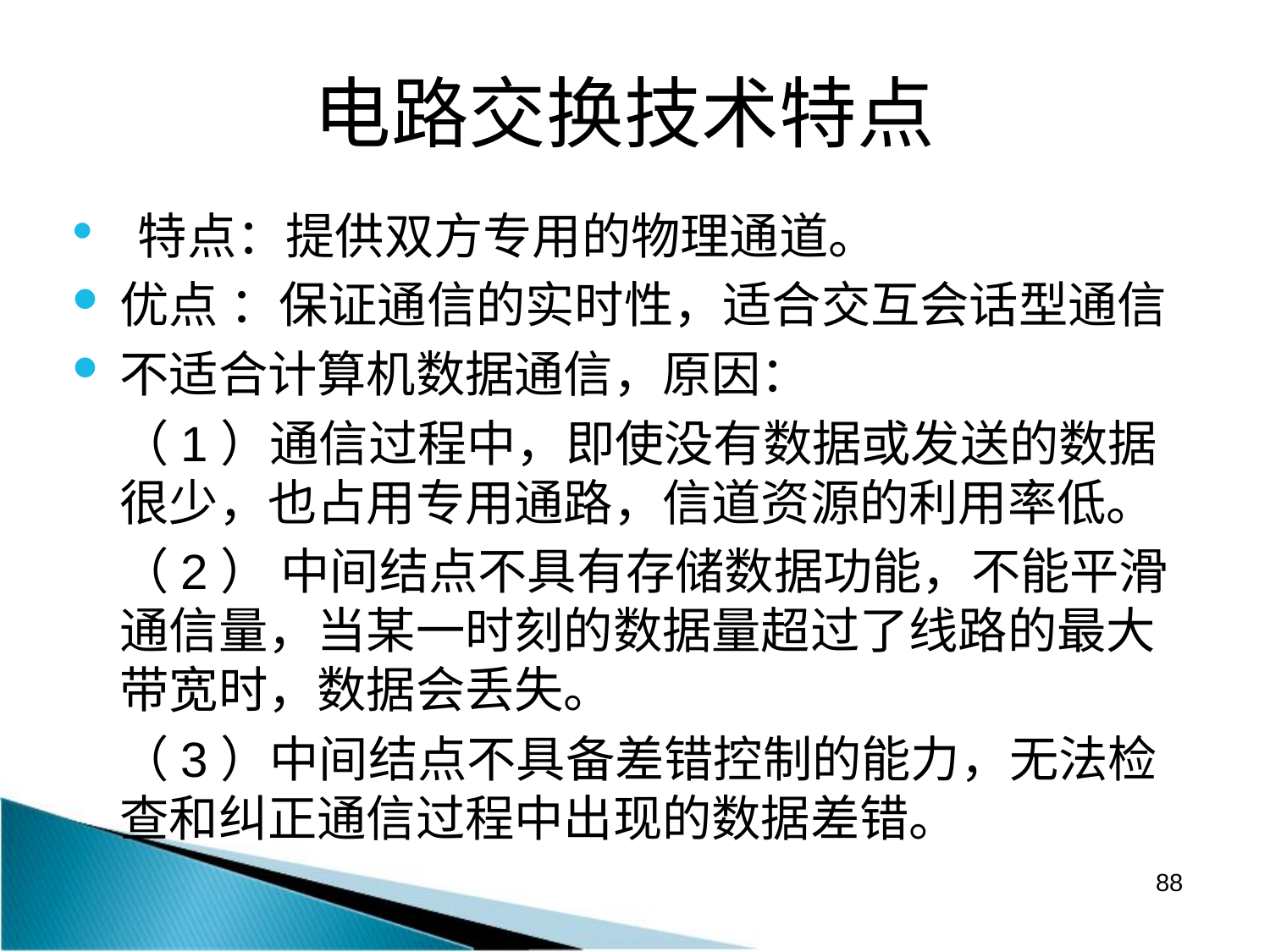

# 电路交换技术特点
 特点：提供双方专用的物理通道。
优点 ：保证通信的实时性，适合交互会话型通信
不适合计算机数据通信，原因：
	（1）通信过程中，即使没有数据或发送的数据很少，也占用专用通路，信道资源的利用率低。
	（2） 中间结点不具有存储数据功能，不能平滑通信量，当某一时刻的数据量超过了线路的最大带宽时，数据会丢失。
	（3）中间结点不具备差错控制的能力，无法检查和纠正通信过程中出现的数据差错。
88